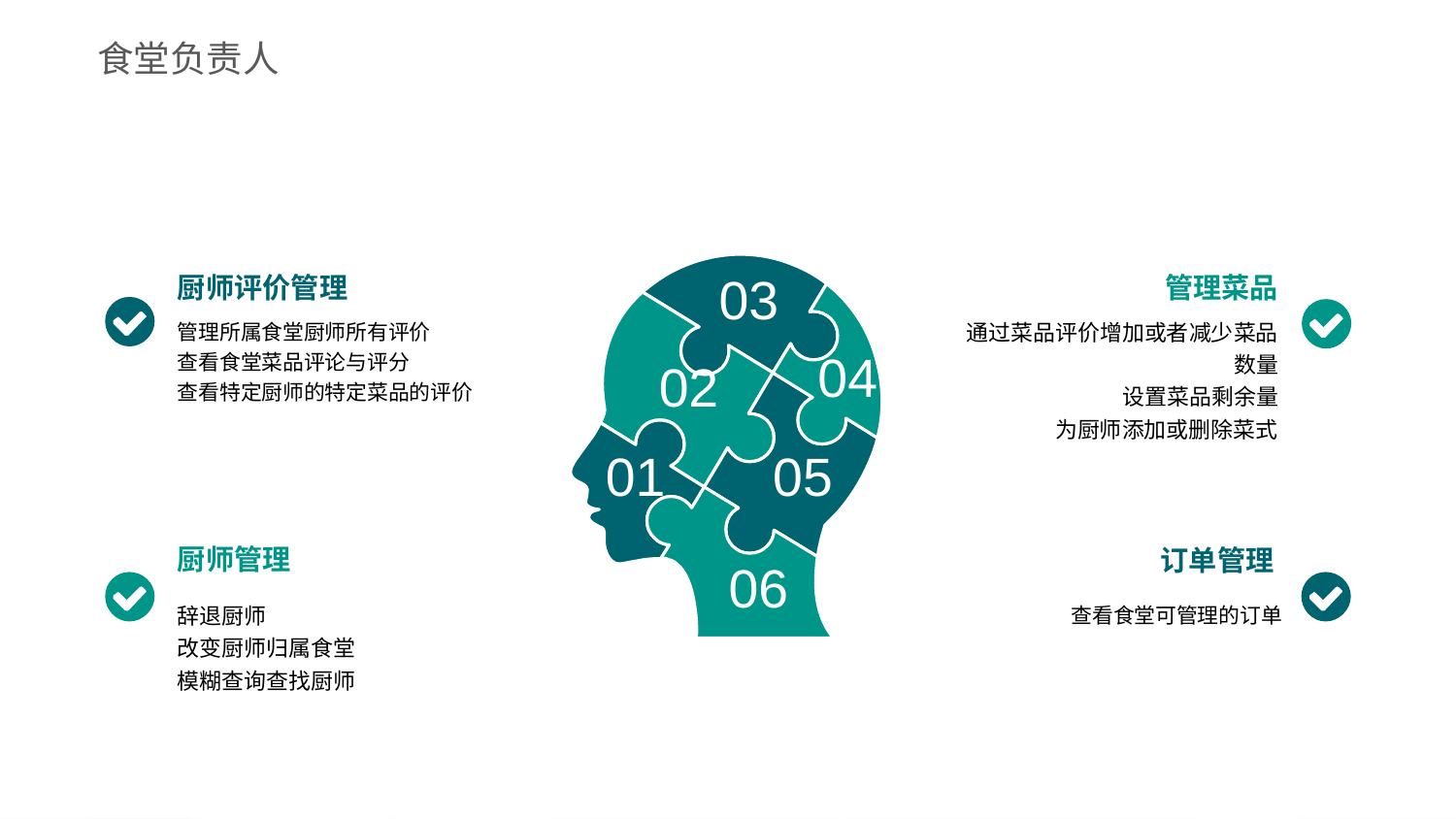

食堂负责人

03
厨师评价管理
管理所属食堂厨师所有评价
查看食堂菜品评论与评分
查看特定厨师的特定菜品的评价
管理菜品
通过菜品评价增加或者减少菜品数量
设置菜品剩余量
为厨师添加或删除菜式

厨师管理
辞退厨师
改变厨师归属食堂
模糊查询查找厨师

04
02

01
05

订单管理
06

查看食堂可管理的订单